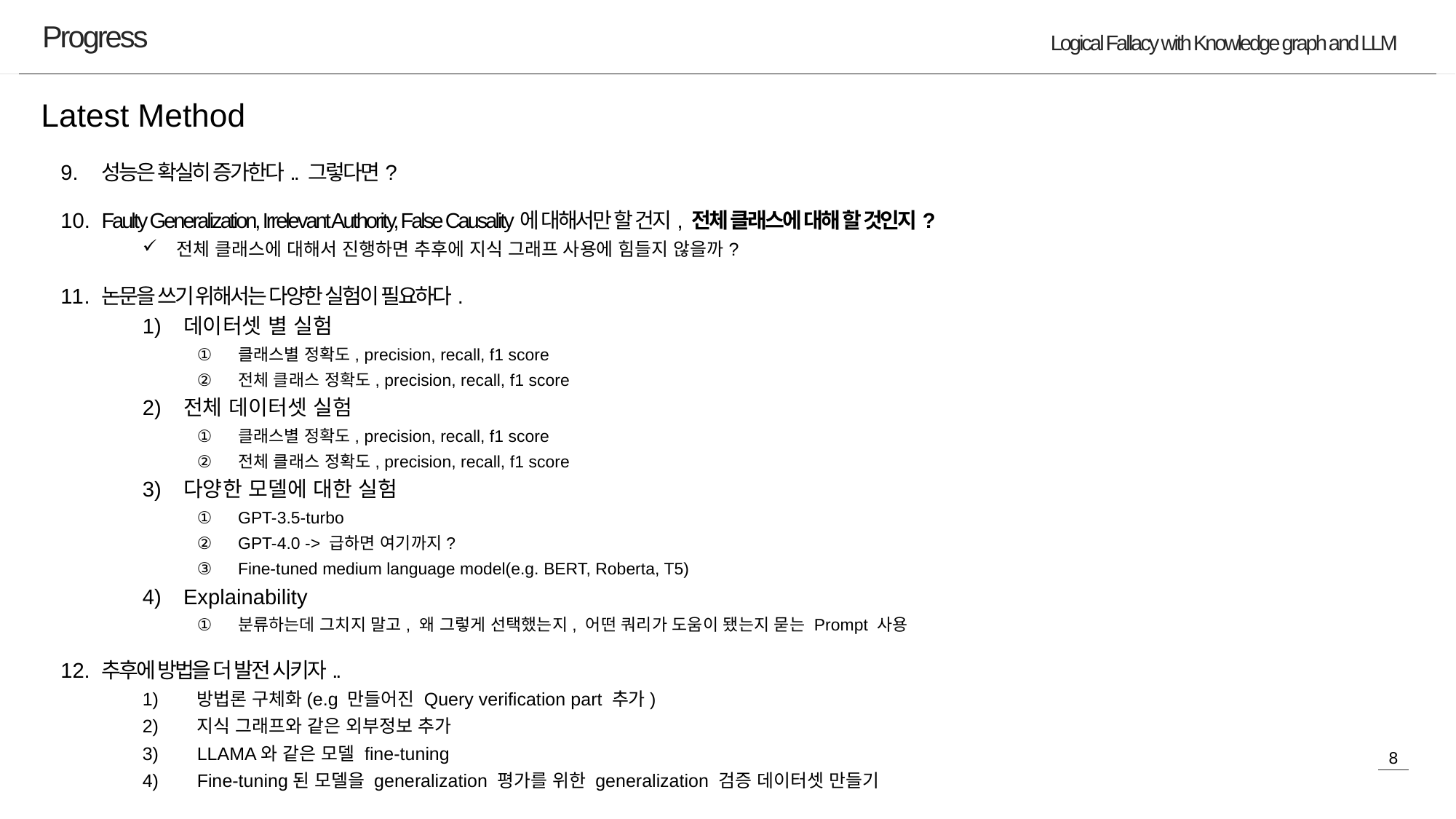

Progress
Latest Method
성능은 확실히 증가한다.. 그렇다면?
Faulty Generalization, Irrelevant Authority, False Causality에 대해서만 할 건지, 전체 클래스에 대해 할 것인지?
전체 클래스에 대해서 진행하면 추후에 지식 그래프 사용에 힘들지 않을까?
논문을 쓰기 위해서는 다양한 실험이 필요하다.
데이터셋 별 실험
클래스별 정확도, precision, recall, f1 score
전체 클래스 정확도, precision, recall, f1 score
전체 데이터셋 실험
클래스별 정확도, precision, recall, f1 score
전체 클래스 정확도, precision, recall, f1 score
다양한 모델에 대한 실험
GPT-3.5-turbo
GPT-4.0 -> 급하면 여기까지?
Fine-tuned medium language model(e.g. BERT, Roberta, T5)
Explainability
분류하는데 그치지 말고, 왜 그렇게 선택했는지, 어떤 쿼리가 도움이 됐는지 묻는 Prompt 사용
추후에 방법을 더 발전 시키자..
방법론 구체화(e.g 만들어진 Query verification part 추가)
지식 그래프와 같은 외부정보 추가
LLAMA와 같은 모델 fine-tuning
Fine-tuning된 모델을 generalization 평가를 위한 generalization 검증 데이터셋 만들기